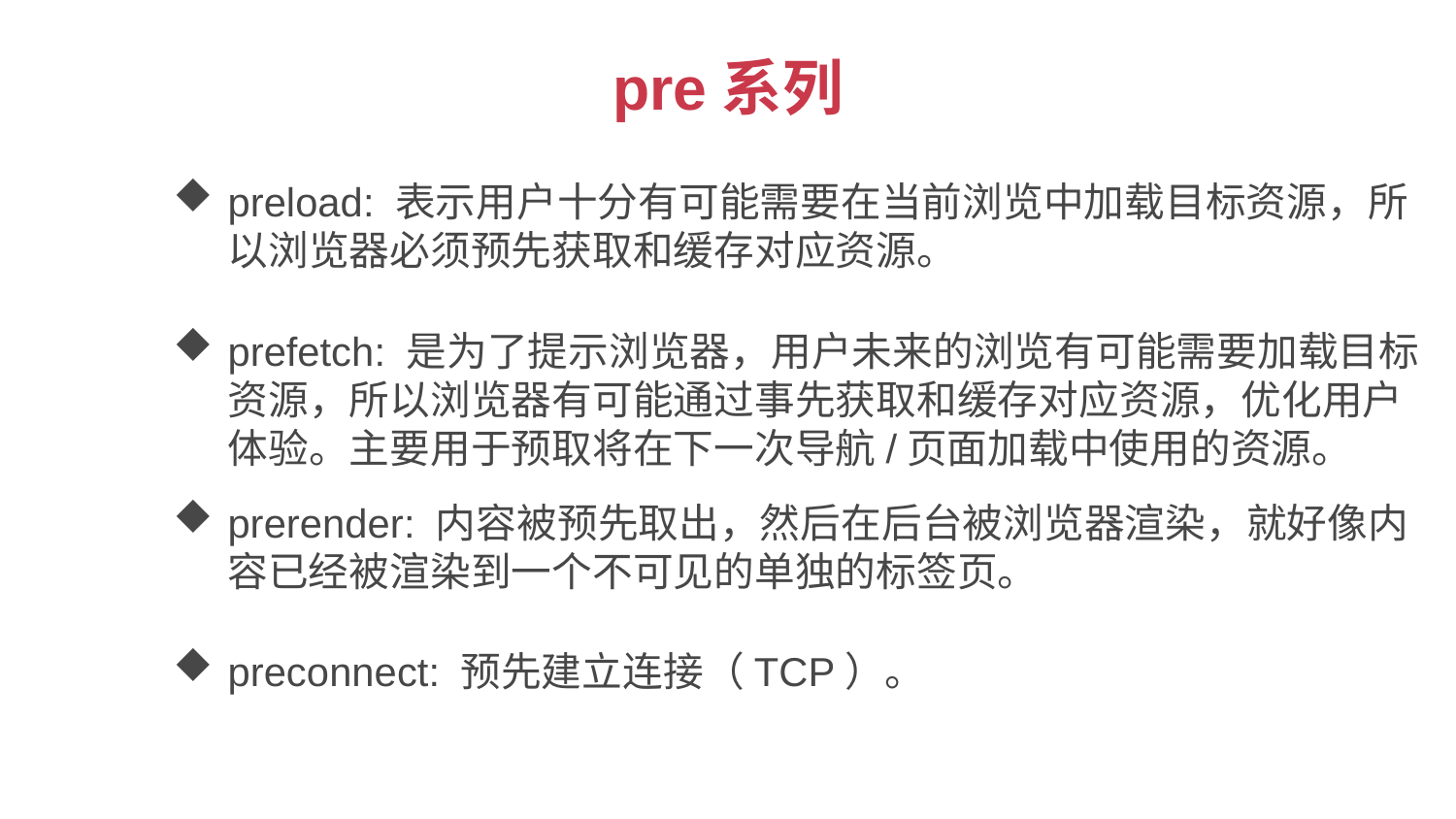

pre系列
preload: 表示用户十分有可能需要在当前浏览中加载目标资源，所以浏览器必须预先获取和缓存对应资源。
prefetch: 是为了提示浏览器，用户未来的浏览有可能需要加载目标资源，所以浏览器有可能通过事先获取和缓存对应资源，优化用户体验。主要用于预取将在下一次导航/页面加载中使用的资源。
prerender: 内容被预先取出，然后在后台被浏览器渲染，就好像内容已经被渲染到一个不可见的单独的标签页。
preconnect: 预先建立连接（TCP）。